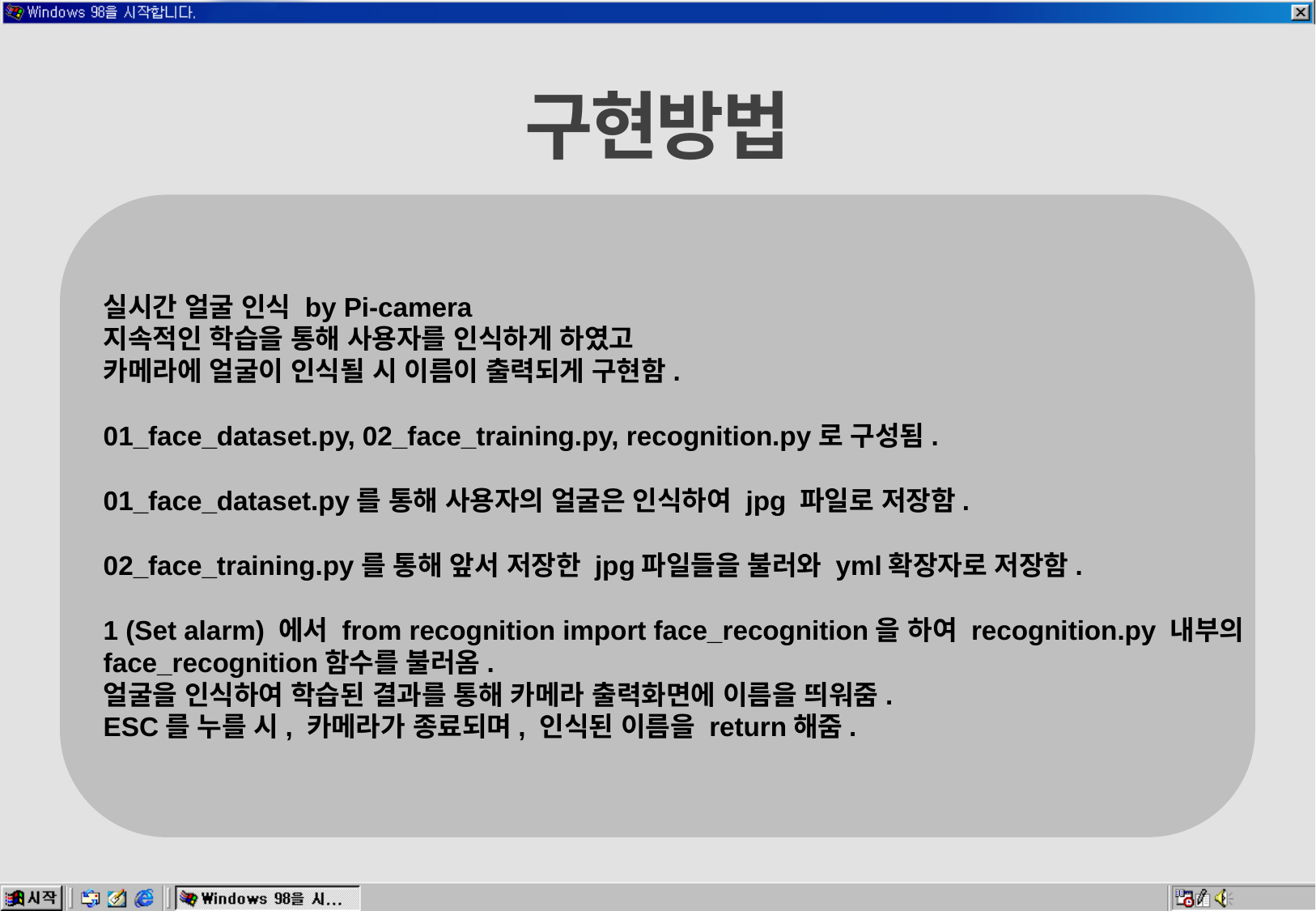

구현방법
실시간 얼굴 인식 by Pi-camera
지속적인 학습을 통해 사용자를 인식하게 하였고
카메라에 얼굴이 인식될 시 이름이 출력되게 구현함.

01_face_dataset.py, 02_face_training.py, recognition.py로 구성됨.

01_face_dataset.py를 통해 사용자의 얼굴은 인식하여 jpg 파일로 저장함.

02_face_training.py를 통해 앞서 저장한 jpg파일들을 불러와 yml확장자로 저장함.

1 (Set alarm) 에서 from recognition import face_recognition을 하여 recognition.py 내부의
face_recognition함수를 불러옴.
얼굴을 인식하여 학습된 결과를 통해 카메라 출력화면에 이름을 띄워줌.
ESC를 누를 시, 카메라가 종료되며, 인식된 이름을 return해줌.